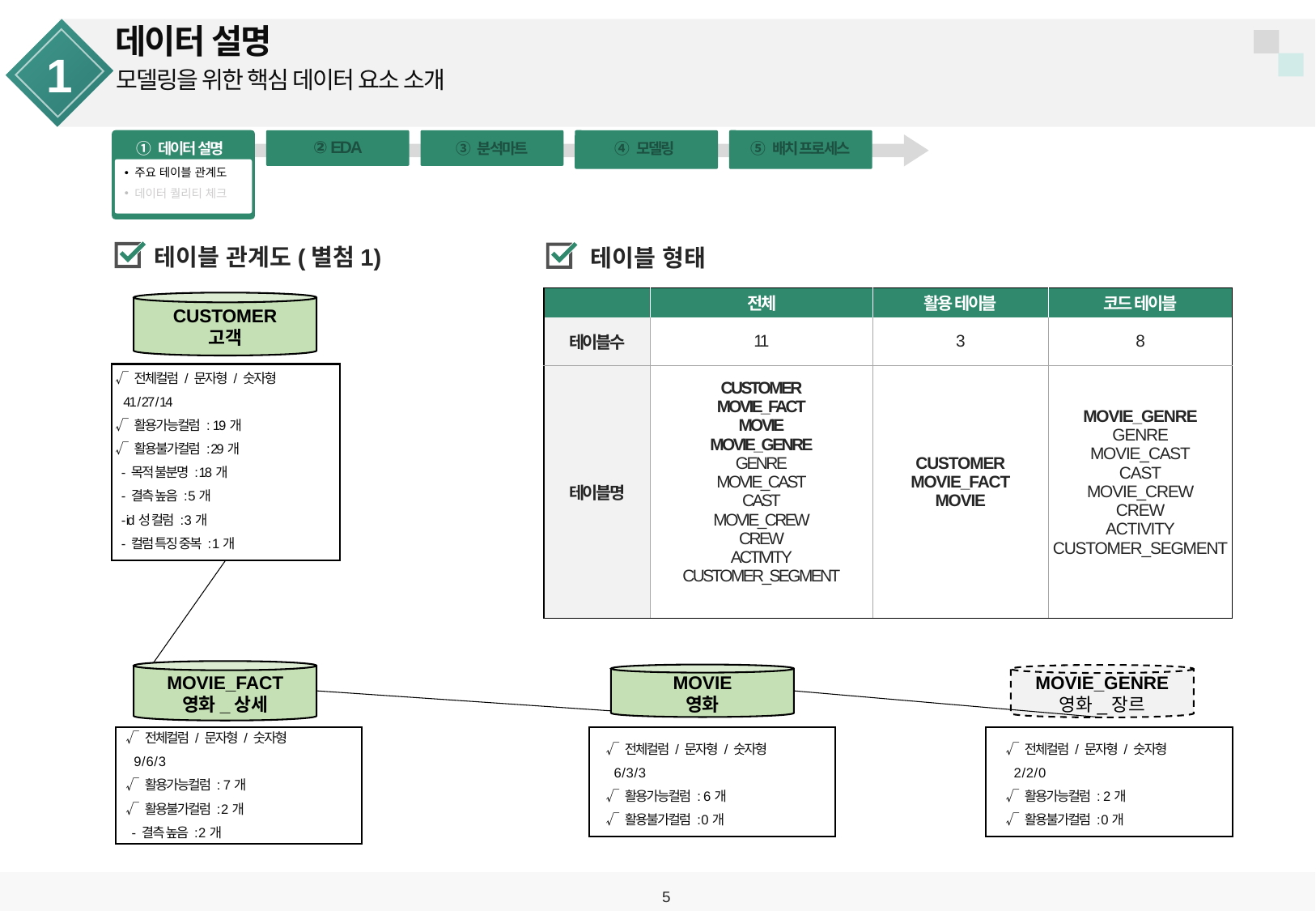

데이터 설명

1
모델링을 위한 핵심 데이터 요소 소개

② EDA
① 데이터 설명
③ 분석마트
④ 모델링
⑤ 배치 프로세스

 주요 테이블 관계도
 데이터 퀄리티 체크

테이블 관계도(별첨1)

테이블 형태

|  | 전체 | 활용 테이블 | 코드 테이블 |
| --- | --- | --- | --- |
| 테이블수 | 11 | 3 | 8 |
| 테이블명 | CUSTOMER MOVIE\_FACT MOVIE MOVIE\_GENRE GENRE MOVIE\_CAST CAST MOVIE\_CREW CREW ACTIVITY CUSTOMER\_SEGMENT | CUSTOMER MOVIE\_FACT MOVIE | MOVIE\_GENRE GENRE MOVIE\_CAST CAST MOVIE\_CREW CREW ACTIVITY CUSTOMER\_SEGMENT |
CUSTOMER
고객

√ 전체컬럼 / 문자형 / 숫자형
   41 / 27 / 14
√ 활용가능컬럼 :  19개
√ 활용불가컬럼 : 29개
  - 목적 불분명 : 18개
  - 결측 높음 : 5개
  - id성 컬럼 : 3개
  - 컬럼 특징 중복 : 1개
MOVIE_FACT
영화_상세
MOVIE
영화
MOVIE_GENRE
영화_장르
√ 전체컬럼 / 문자형 / 숫자형
   9 / 6 / 3
√ 활용가능컬럼 :  7개
√ 활용불가컬럼 : 2개
  - 결측 높음 : 2개

√ 전체컬럼 / 문자형 / 숫자형
   6 / 3 / 3
√ 활용가능컬럼 :  6개
√ 활용불가컬럼 : 0개
√ 전체컬럼 / 문자형 / 숫자형
   2 / 2 / 0
√ 활용가능컬럼 :  2개
√ 활용불가컬럼 : 0개
5